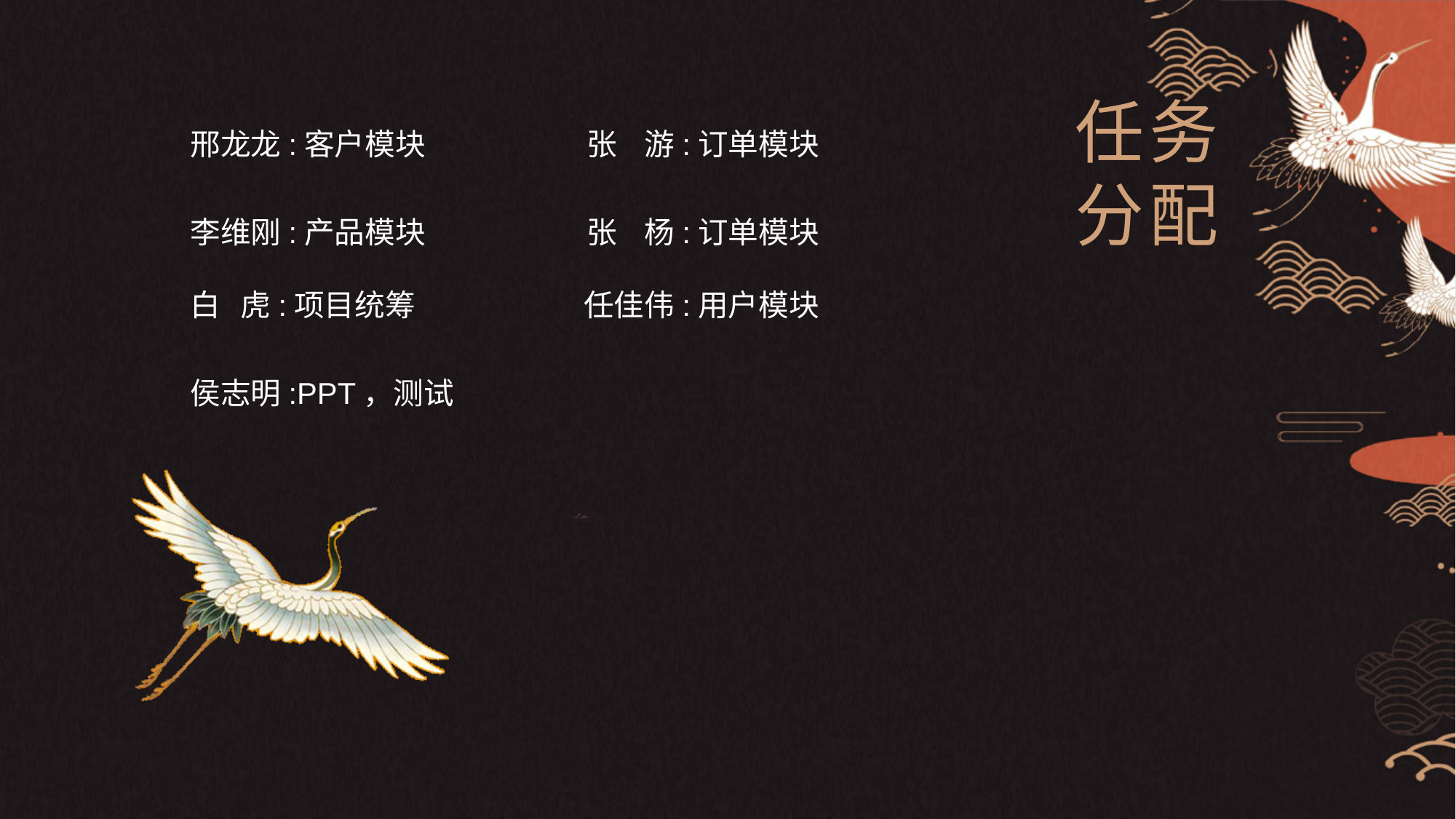

邢龙龙:客户模块                        张    游:订单模块
李维刚:产品模块                        张    杨:订单模块                                白   虎:项目统筹                         任佳伟:用户模块
侯志明:PPT，测试

# 任务分配